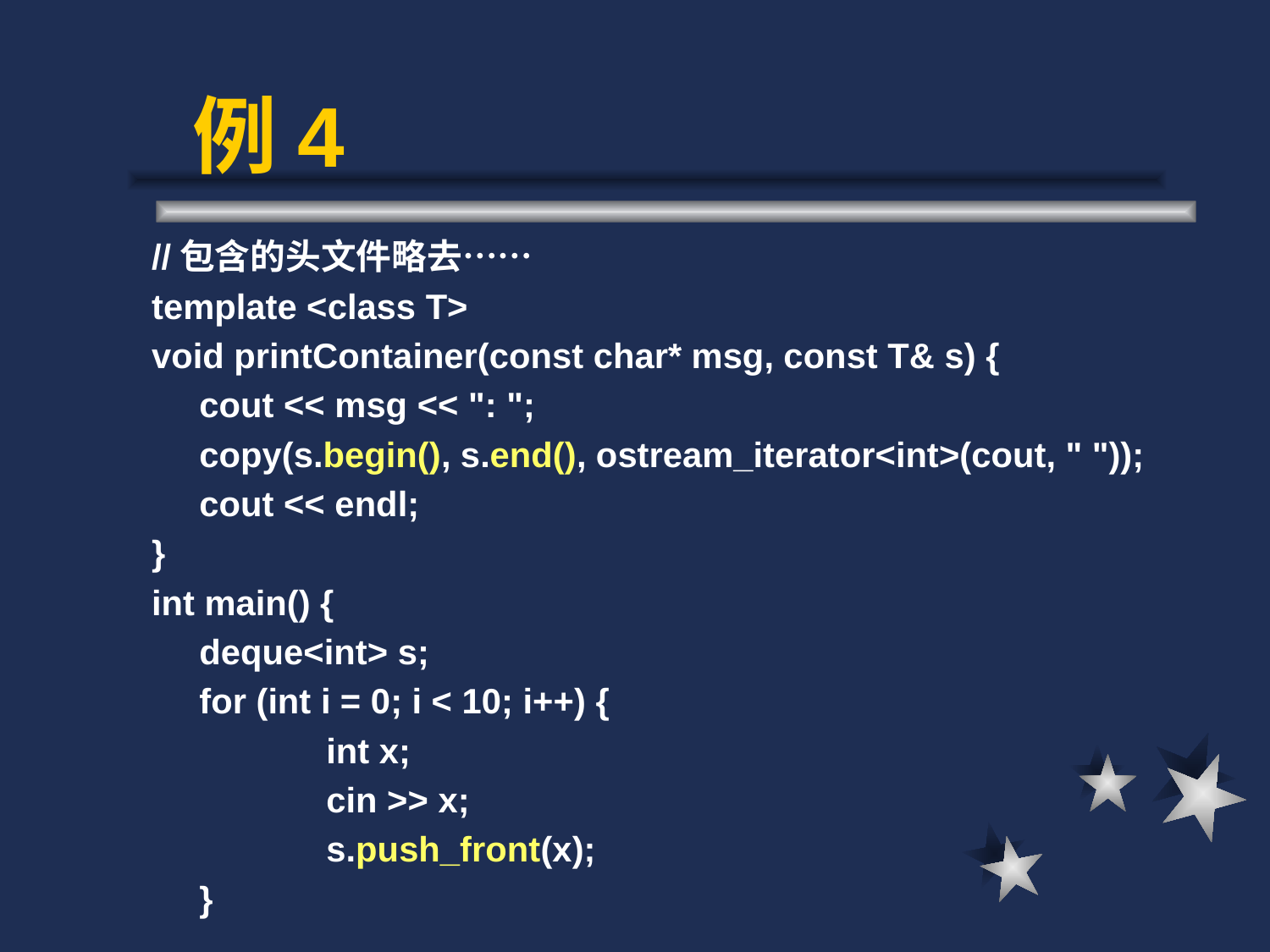

# 例4
//包含的头文件略去……
template <class T>
void printContainer(const char* msg, const T& s) {
	cout << msg << ": ";
	copy(s.begin(), s.end(), ostream_iterator<int>(cout, " "));
	cout << endl;
}
int main() {
	deque<int> s;
	for (int i = 0; i < 10; i++) {
		int x;
		cin >> x;
		s.push_front(x);
	}
23